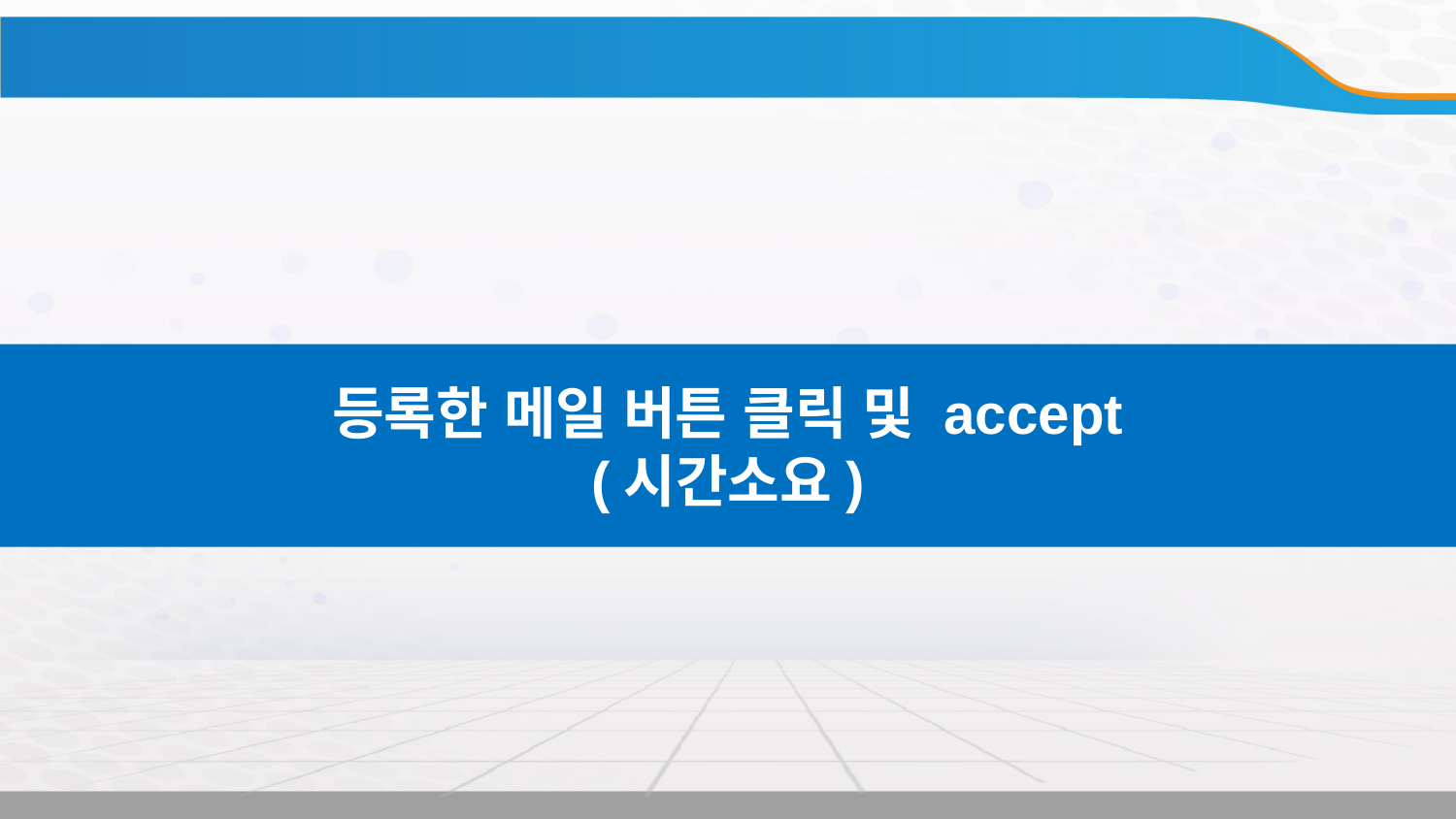

3. 메일확인 및 승인
등록한 메일 버튼 클릭 및 accept
(시간소요)